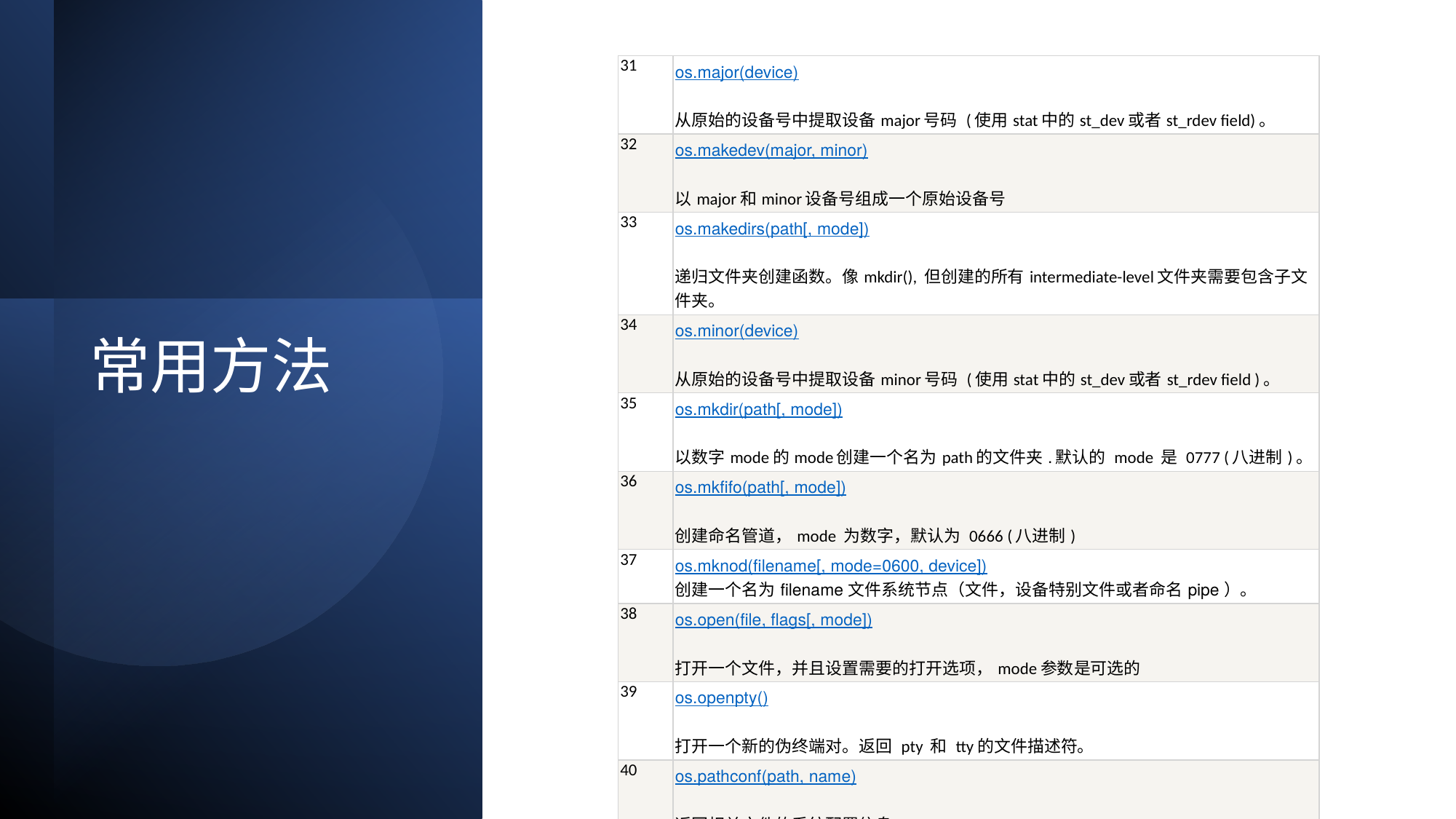

| 31 | os.major(device) 从原始的设备号中提取设备major号码 (使用stat中的st\_dev或者st\_rdev field)。 |
| --- | --- |
| 32 | os.makedev(major, minor) 以major和minor设备号组成一个原始设备号 |
| 33 | os.makedirs(path[, mode]) 递归文件夹创建函数。像mkdir(), 但创建的所有intermediate-level文件夹需要包含子文件夹。 |
| 34 | os.minor(device) 从原始的设备号中提取设备minor号码 (使用stat中的st\_dev或者st\_rdev field )。 |
| 35 | os.mkdir(path[, mode]) 以数字mode的mode创建一个名为path的文件夹.默认的 mode 是 0777 (八进制)。 |
| 36 | os.mkfifo(path[, mode]) 创建命名管道，mode 为数字，默认为 0666 (八进制) |
| 37 | os.mknod(filename[, mode=0600, device]) 创建一个名为filename文件系统节点（文件，设备特别文件或者命名pipe）。 |
| 38 | os.open(file, flags[, mode]) 打开一个文件，并且设置需要的打开选项，mode参数是可选的 |
| 39 | os.openpty() 打开一个新的伪终端对。返回 pty 和 tty的文件描述符。 |
| 40 | os.pathconf(path, name) 返回相关文件的系统配置信息。 |

# 常用方法